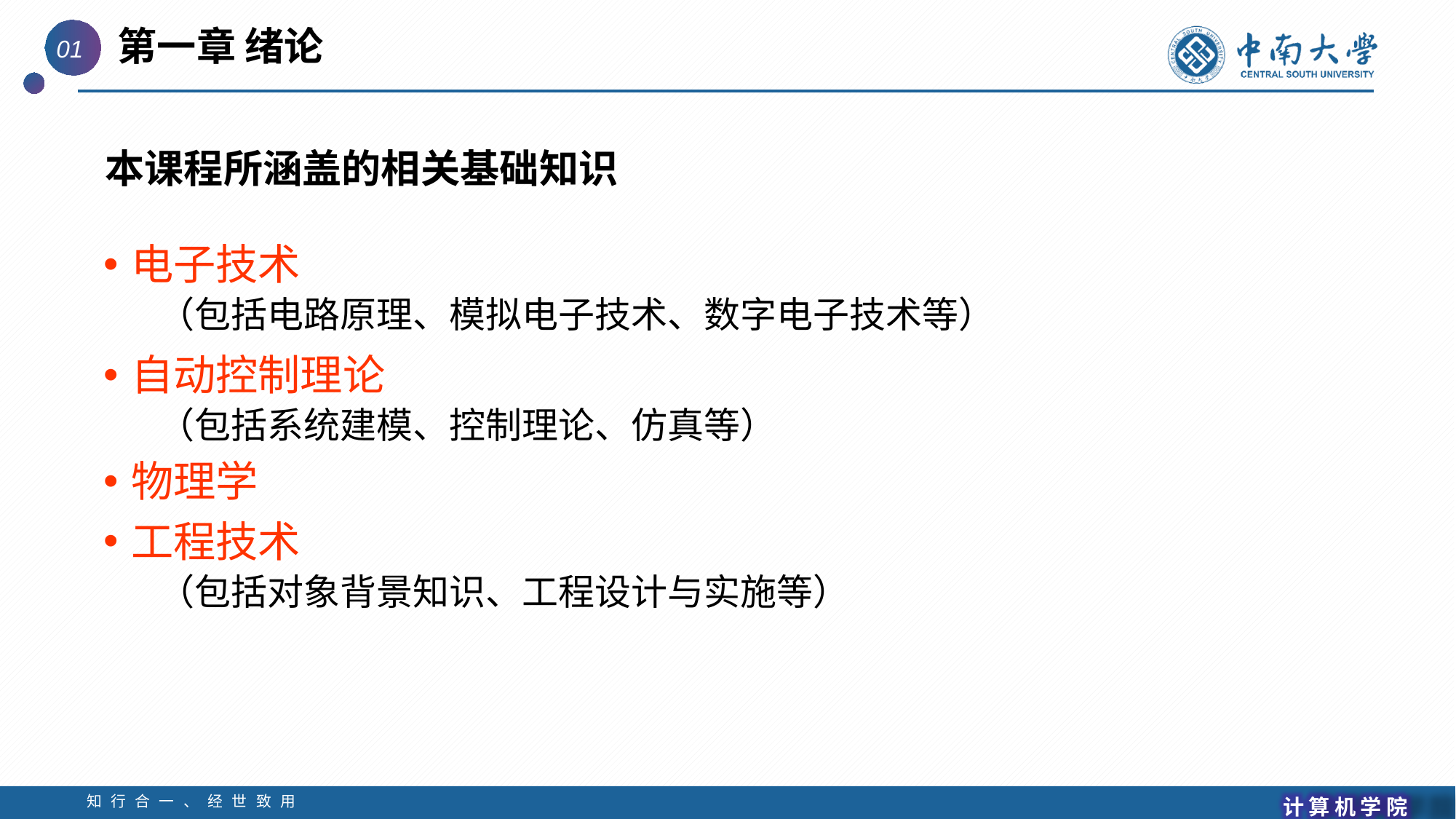

本课程所涵盖的相关基础知识
电子技术
（包括电路原理、模拟电子技术、数字电子技术等）
自动控制理论
（包括系统建模、控制理论、仿真等）
物理学
工程技术
（包括对象背景知识、工程设计与实施等）